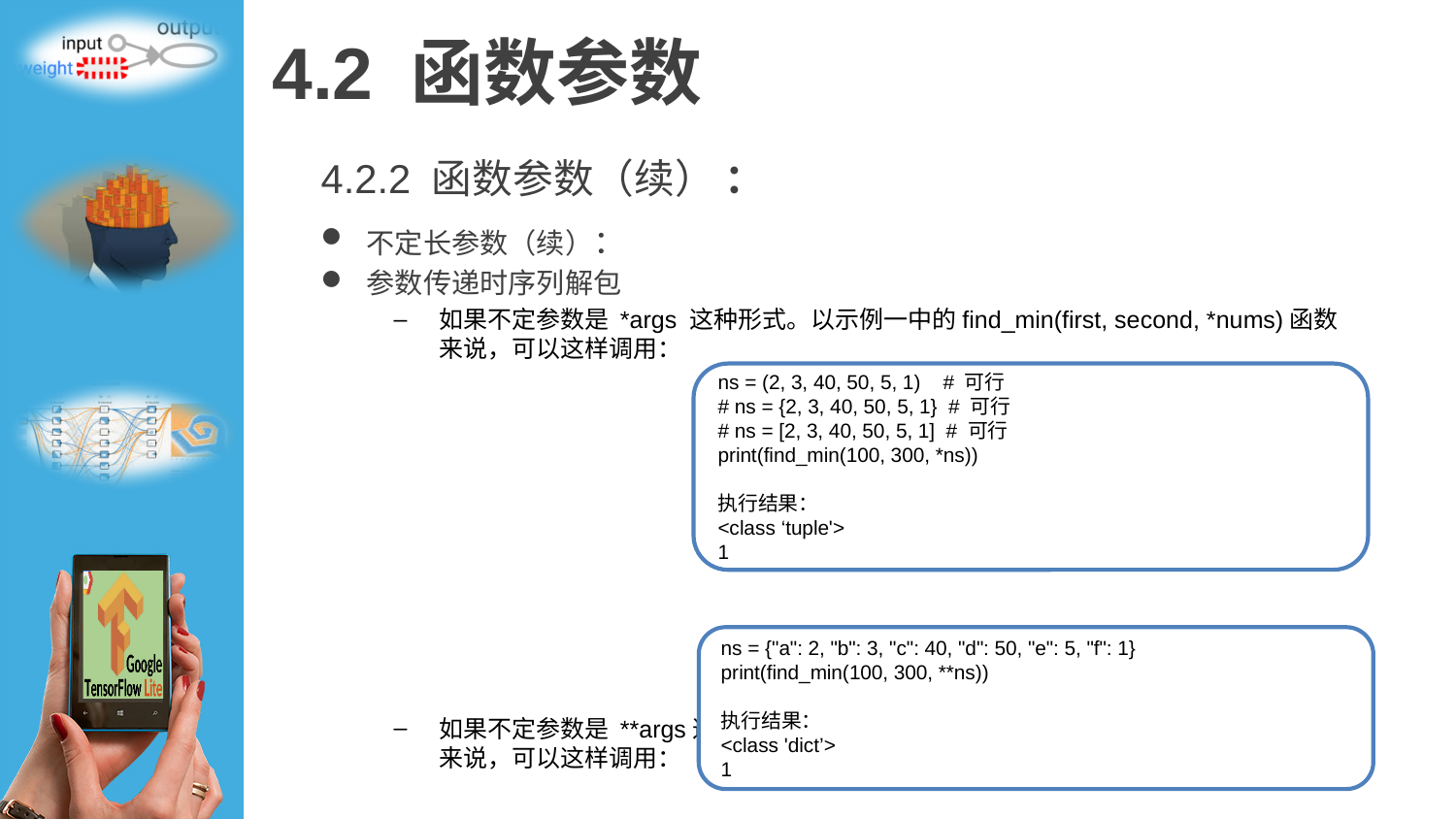

# 4.2 函数参数
4.2.2 函数参数（续） ：
不定长参数（续）：
参数传递时序列解包
如果不定参数是 *args 这种形式。以示例一中的find_min(first, second, *nums)函数来说，可以这样调用：

如果不定参数是 **args这种形式。以实例二中find_min(first, second, **nums)函数来说，可以这样调用：

ns = (2, 3, 40, 50, 5, 1)    # 可行
# ns = {2, 3, 40, 50, 5, 1}  # 可行
# ns = [2, 3, 40, 50, 5, 1]  # 可行
print(find_min(100, 300, *ns))

执行结果：
<class ‘tuple'>
1
ns = {"a": 2, "b": 3, "c": 40, "d": 50, "e": 5, "f": 1}
print(find_min(100, 300, **ns))

执行结果：
<class 'dict’>
1